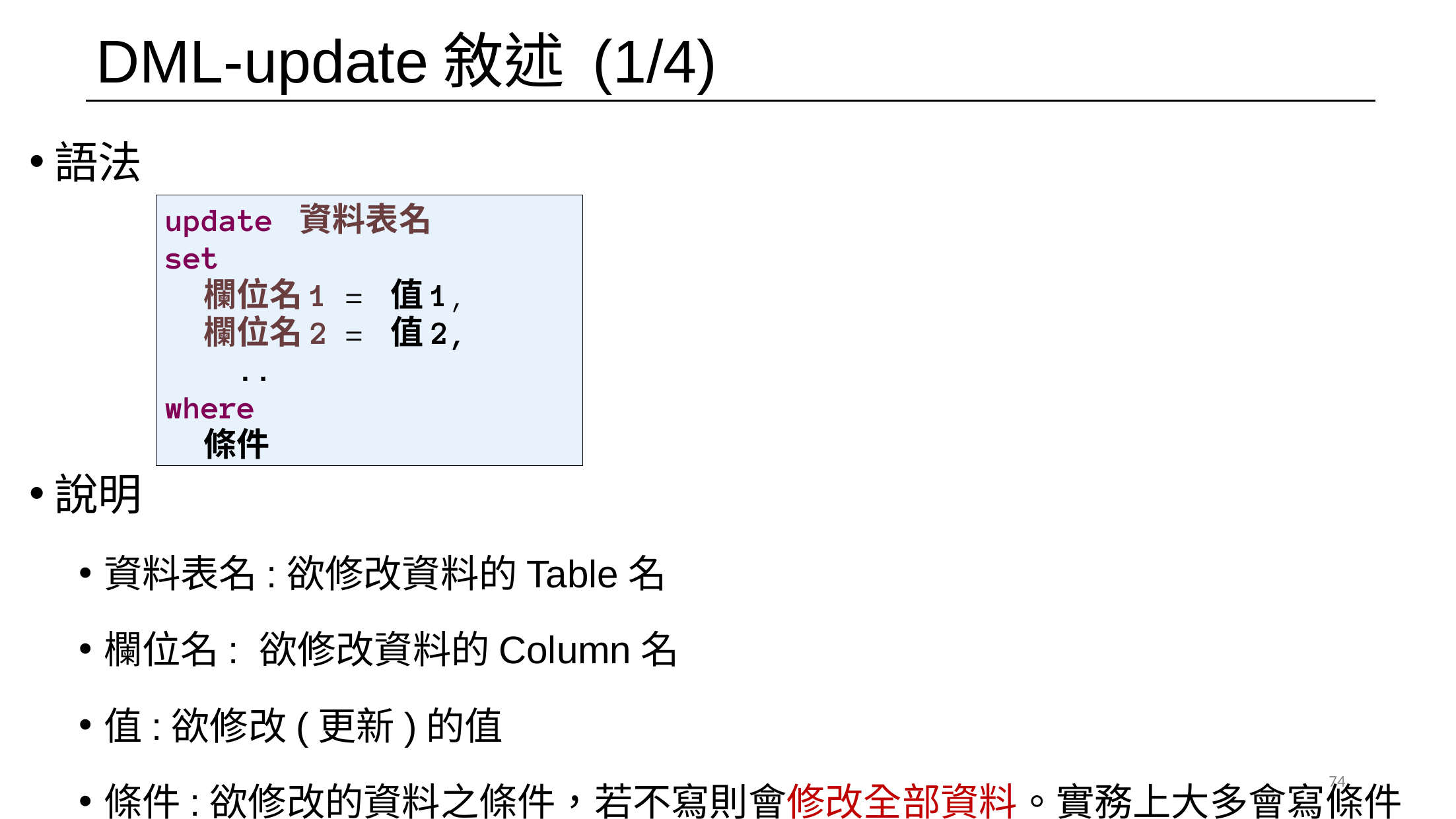

# DML-update敘述 (1/4)
語法

說明
資料表名:欲修改資料的Table名
欄位名: 欲修改資料的Column名
值:欲修改(更新)的值
條件:欲修改的資料之條件，若不寫則會修改全部資料。實務上大多會寫條件

update 資料表名
set
    欄位名1 = 值1,
    欄位名2 = 值2,
    ..
where
    條件
74